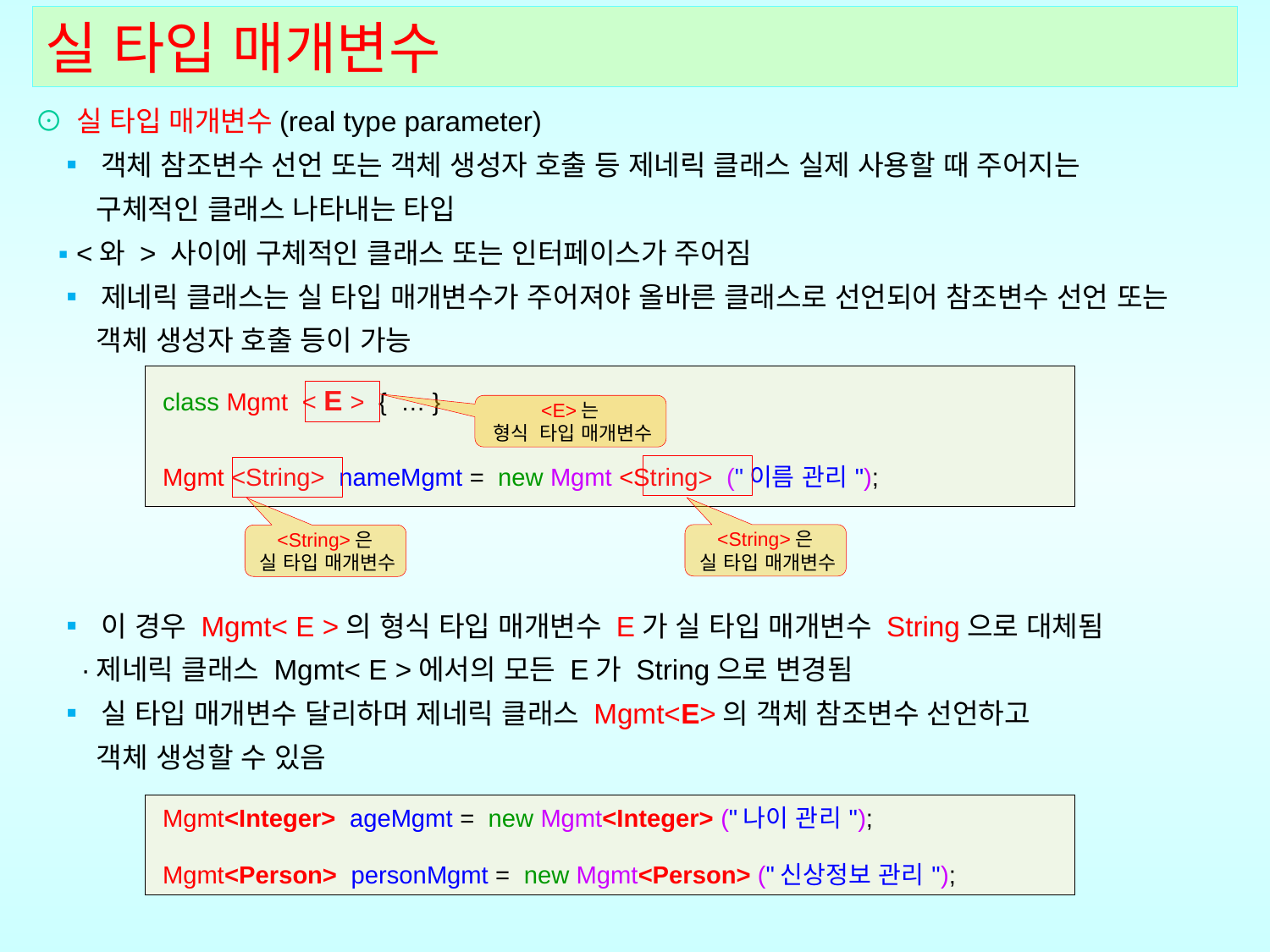

실 타입 매개변수
⊙ 실 타입 매개변수(real type parameter)
   ▪ 객체 참조변수 선언 또는 객체 생성자 호출 등 제네릭 클래스 실제 사용할 때 주어지는
       구체적인 클래스 나타내는 타입
   ▪ <와 > 사이에 구체적인 클래스 또는 인터페이스가 주어짐
   ▪ 제네릭 클래스는 실 타입 매개변수가 주어져야 올바른 클래스로 선언되어 참조변수 선언 또는
       객체 생성자 호출 등이 가능

   ▪ 이 경우 Mgmt< E >의 형식 타입 매개변수 E가 실 타입 매개변수 String으로 대체됨
      ∙제네릭 클래스 Mgmt< E >에서의 모든 E가 String으로 변경됨
   ▪ 실 타입 매개변수 달리하며 제네릭 클래스 Mgmt<E>의 객체 참조변수 선언하고
       객체 생성할 수 있음
| class Mgmt < E > { … } Mgmt <String> nameMgmt = new Mgmt <String> ("이름 관리"); |
| --- |

<E>는
형식  타입 매개변수

<String>은
실 타입 매개변수
<String>은
실 타입 매개변수
| Mgmt<Integer> ageMgmt = new Mgmt<Integer> ("나이 관리"); Mgmt<Person> personMgmt = new Mgmt<Person> ("신상정보 관리"); |
| --- |